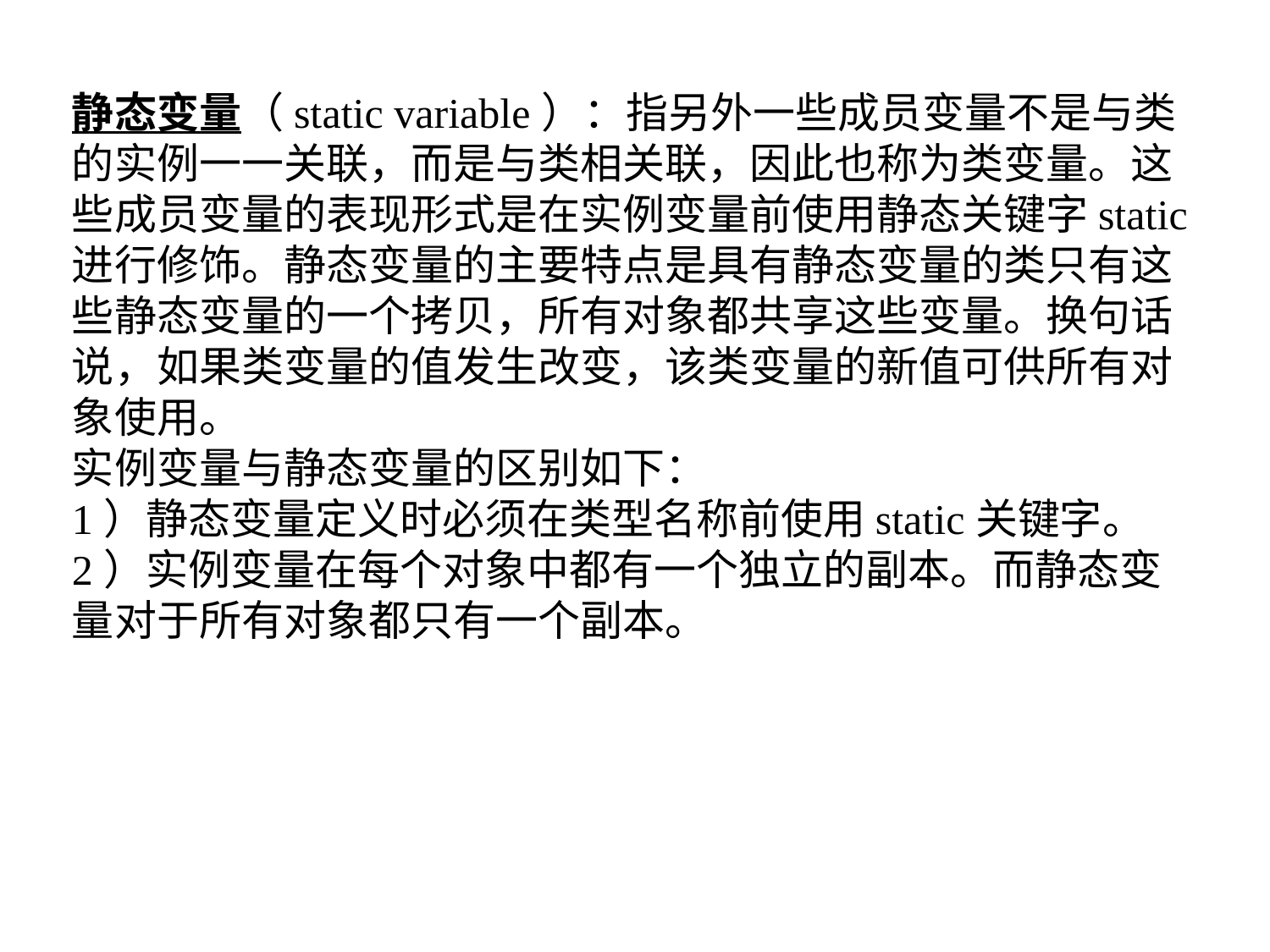

静态变量（static variable）：指另外一些成员变量不是与类的实例一一关联，而是与类相关联，因此也称为类变量。这些成员变量的表现形式是在实例变量前使用静态关键字static进行修饰。静态变量的主要特点是具有静态变量的类只有这些静态变量的一个拷贝，所有对象都共享这些变量。换句话说，如果类变量的值发生改变，该类变量的新值可供所有对象使用。
实例变量与静态变量的区别如下：
1）静态变量定义时必须在类型名称前使用static关键字。
2）实例变量在每个对象中都有一个独立的副本。而静态变量对于所有对象都只有一个副本。